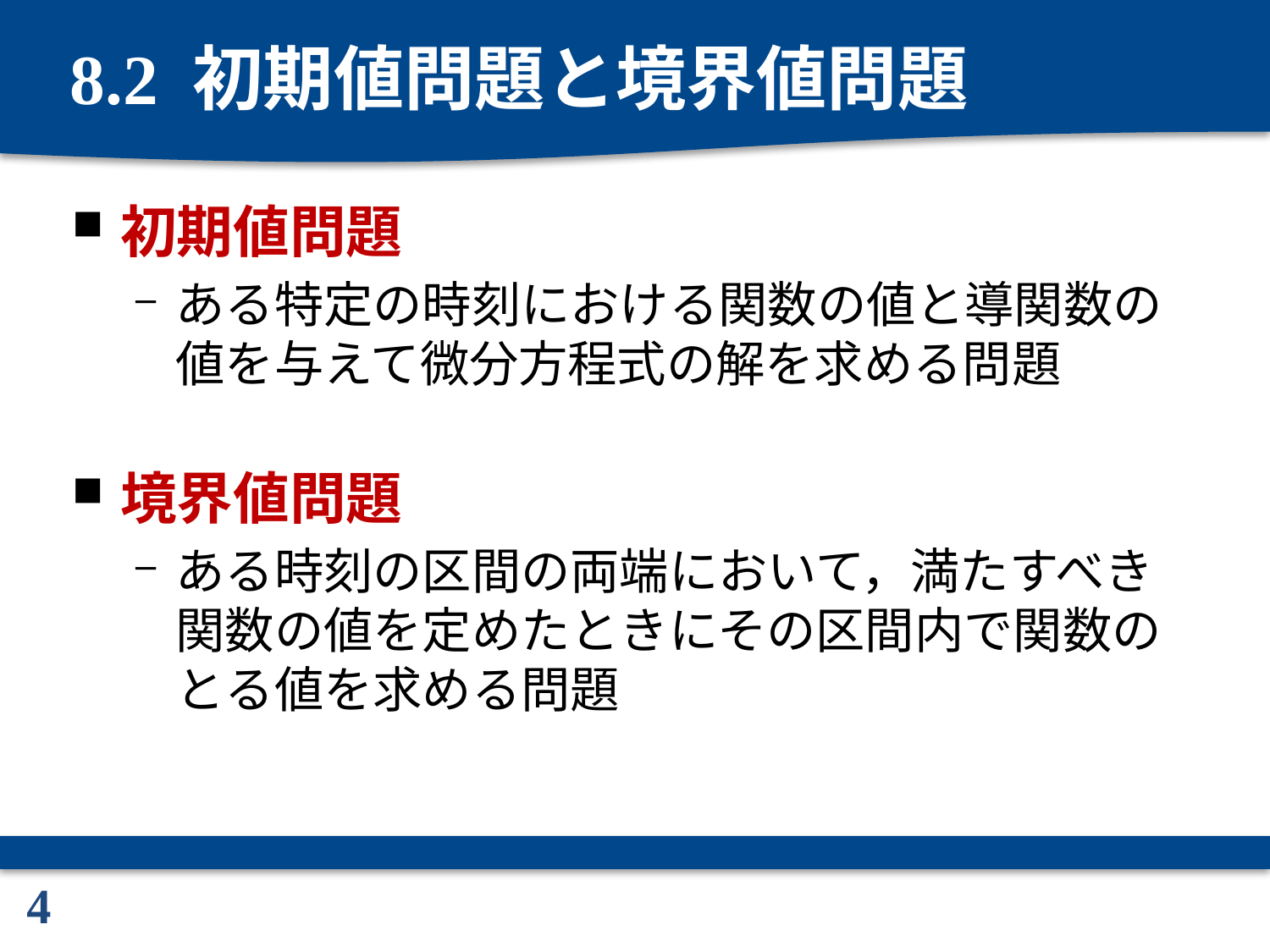

# 8.2 初期値問題と境界値問題
初期値問題
ある特定の時刻における関数の値と導関数の値を与えて微分方程式の解を求める問題
境界値問題
ある時刻の区間の両端において，満たすべき関数の値を定めたときにその区間内で関数のとる値を求める問題
4